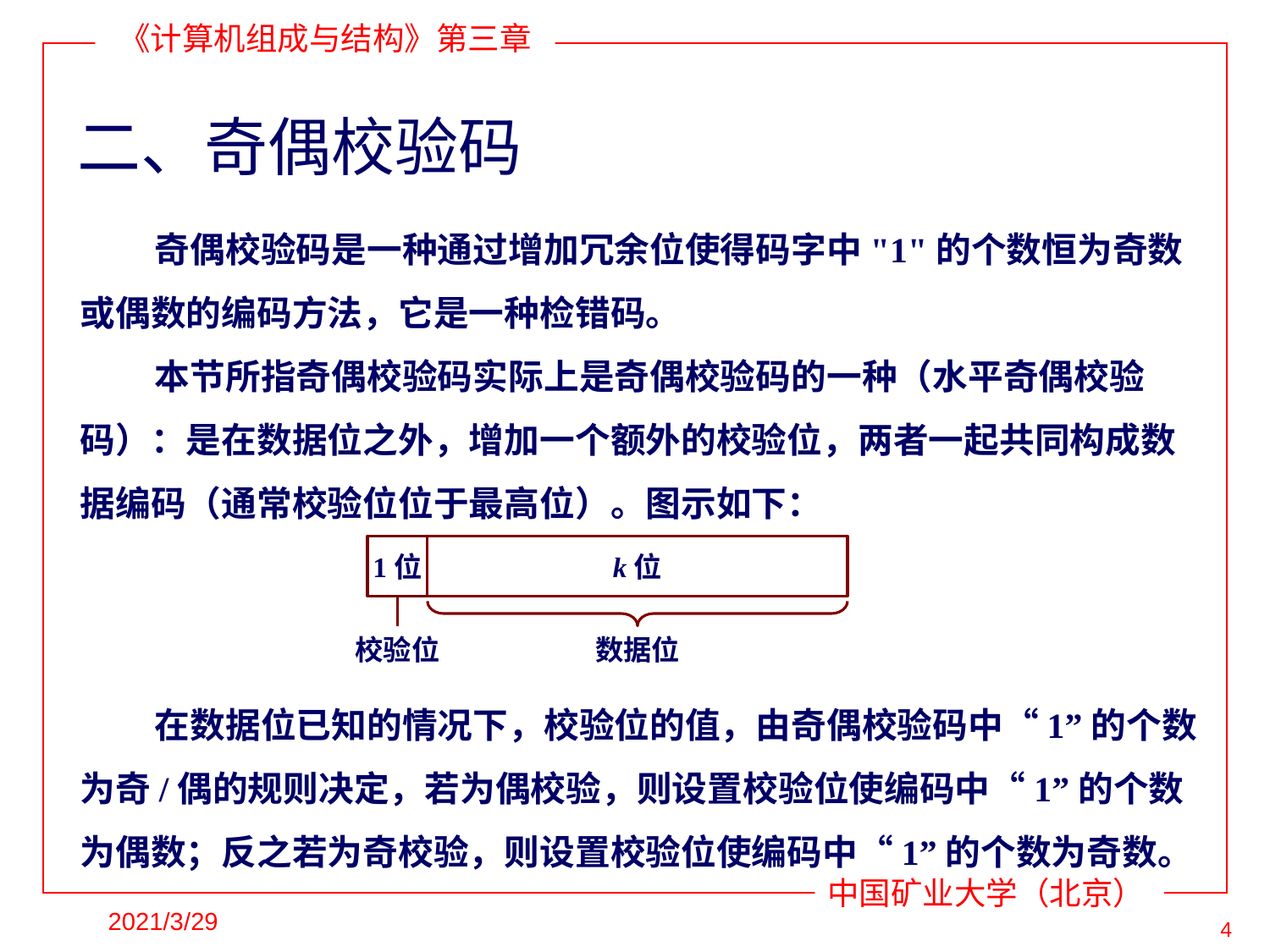

# 二、奇偶校验码
奇偶校验码是一种通过增加冗余位使得码字中"1"的个数恒为奇数或偶数的编码方法，它是一种检错码。
本节所指奇偶校验码实际上是奇偶校验码的一种（水平奇偶校验码）：是在数据位之外，增加一个额外的校验位，两者一起共同构成数据编码（通常校验位位于最高位）。图示如下：

在数据位已知的情况下，校验位的值，由奇偶校验码中“1”的个数为奇/偶的规则决定，若为偶校验，则设置校验位使编码中“1”的个数为偶数；反之若为奇校验，则设置校验位使编码中“1”的个数为奇数。

1位
k位
校验位
数据位
2021/3/29